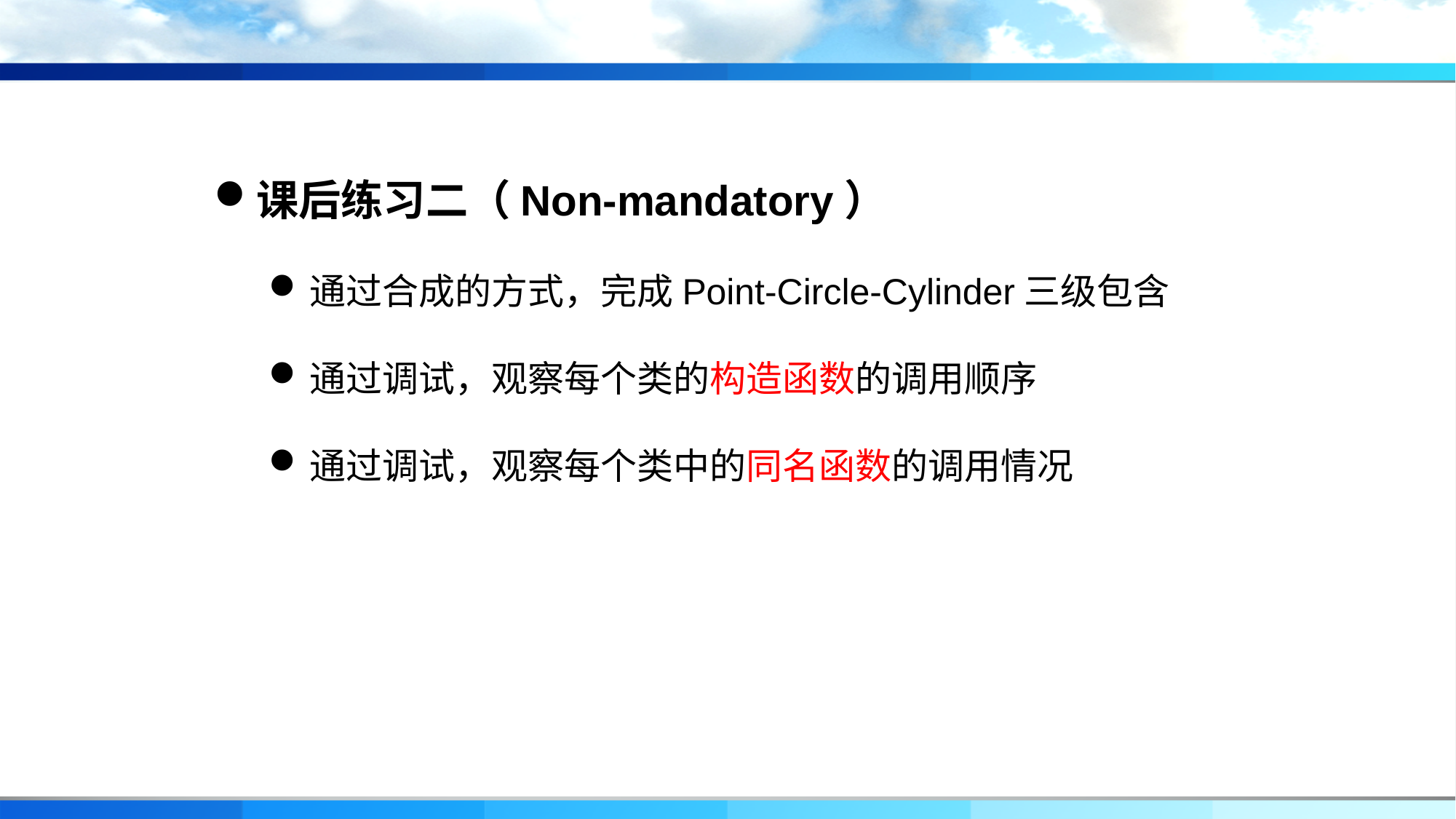

课后练习二（Non-mandatory）
通过合成的方式，完成Point-Circle-Cylinder三级包含
通过调试，观察每个类的构造函数的调用顺序
通过调试，观察每个类中的同名函数的调用情况